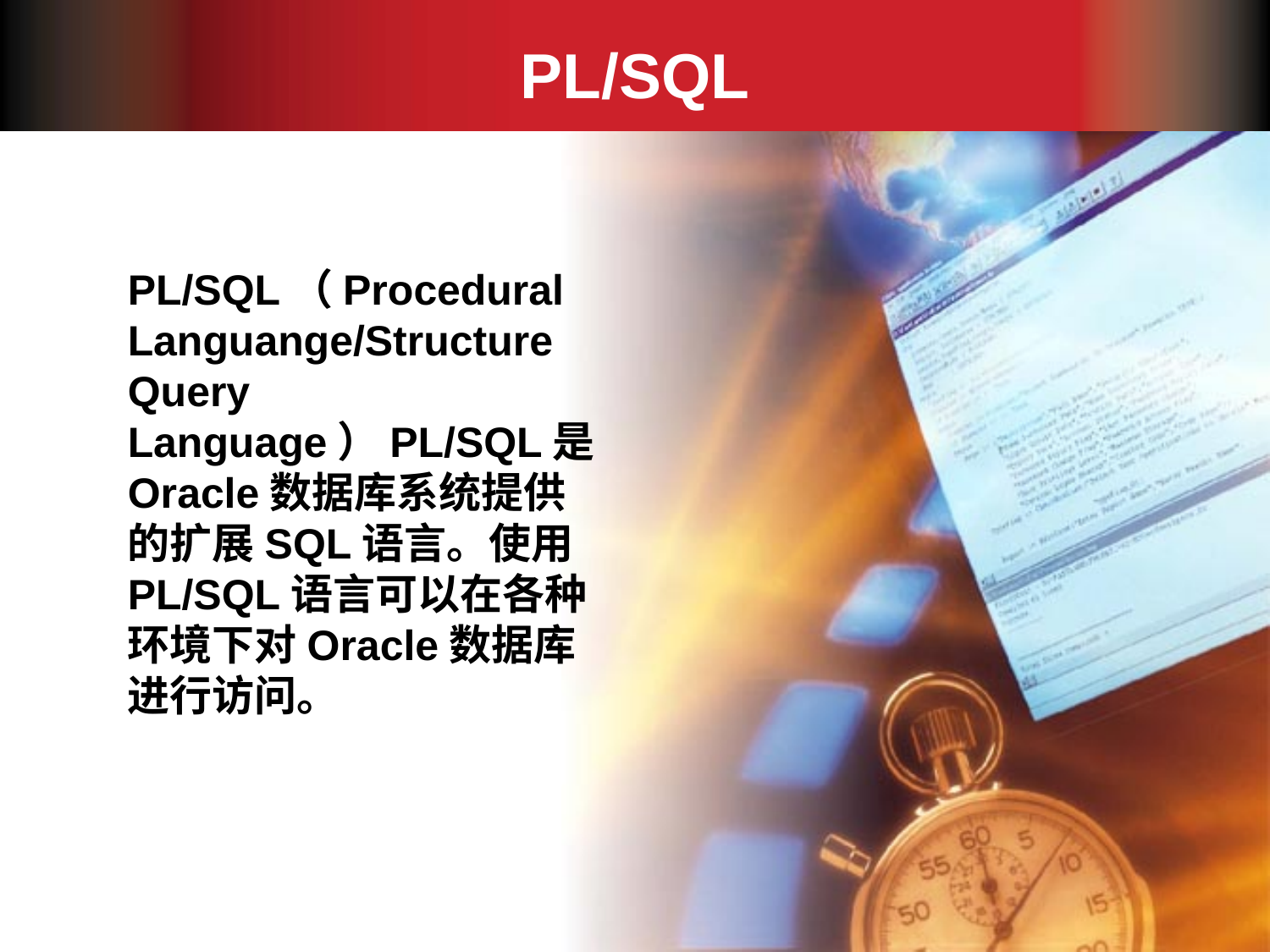

# PL/SQL
PL/SQL（Procedural Languange/Structure Query Language）PL/SQL是Oracle数据库系统提供的扩展SQL语言。使用PL/SQL语言可以在各种环境下对Oracle数据库进行访问。